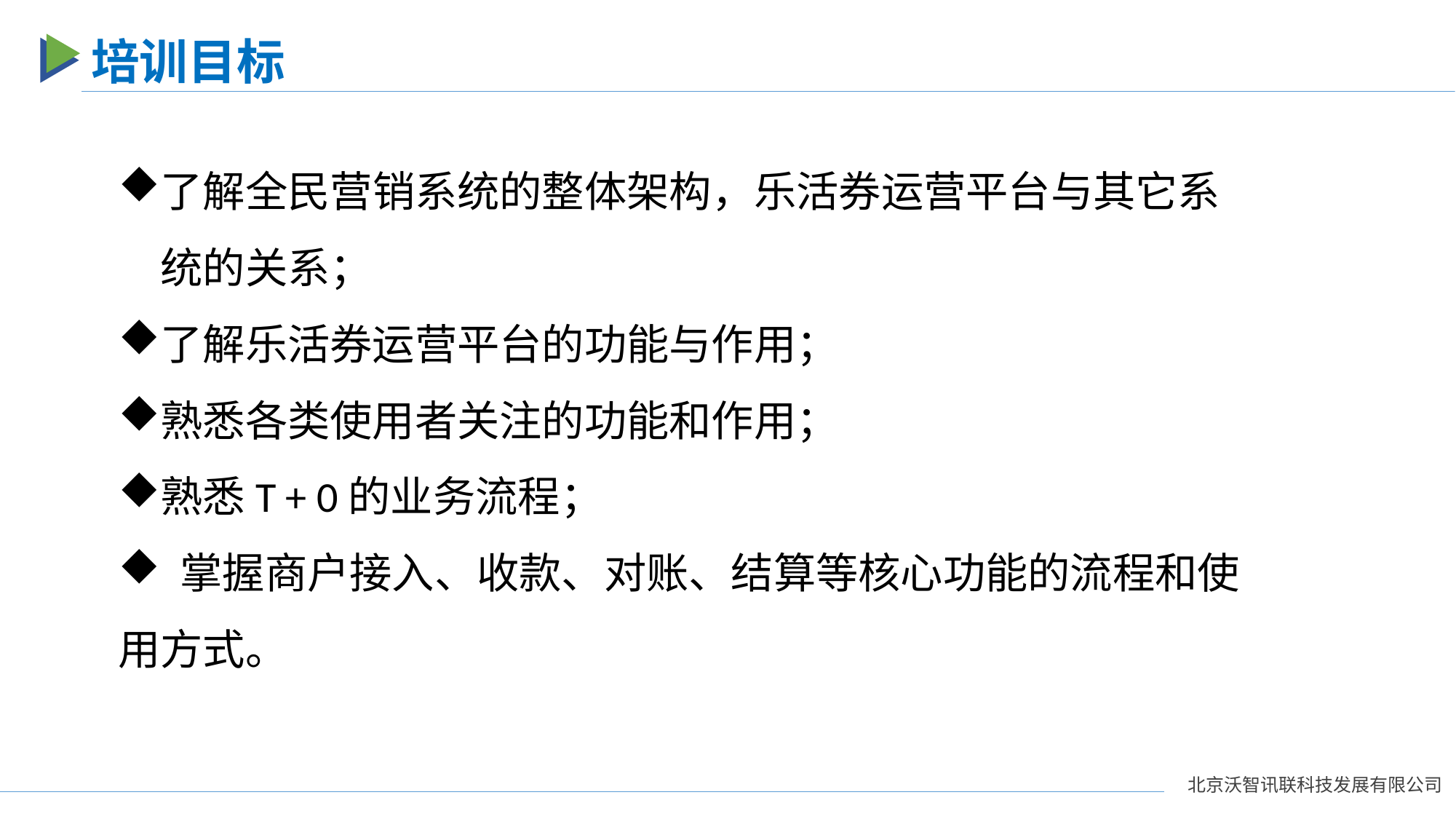

培训目标
了解全民营销系统的整体架构，乐活券运营平台与其它系统的关系；
了解乐活券运营平台的功能与作用；
熟悉各类使用者关注的功能和作用；
熟悉T + 0的业务流程；
 掌握商户接入、收款、对账、结算等核心功能的流程和使用方式。